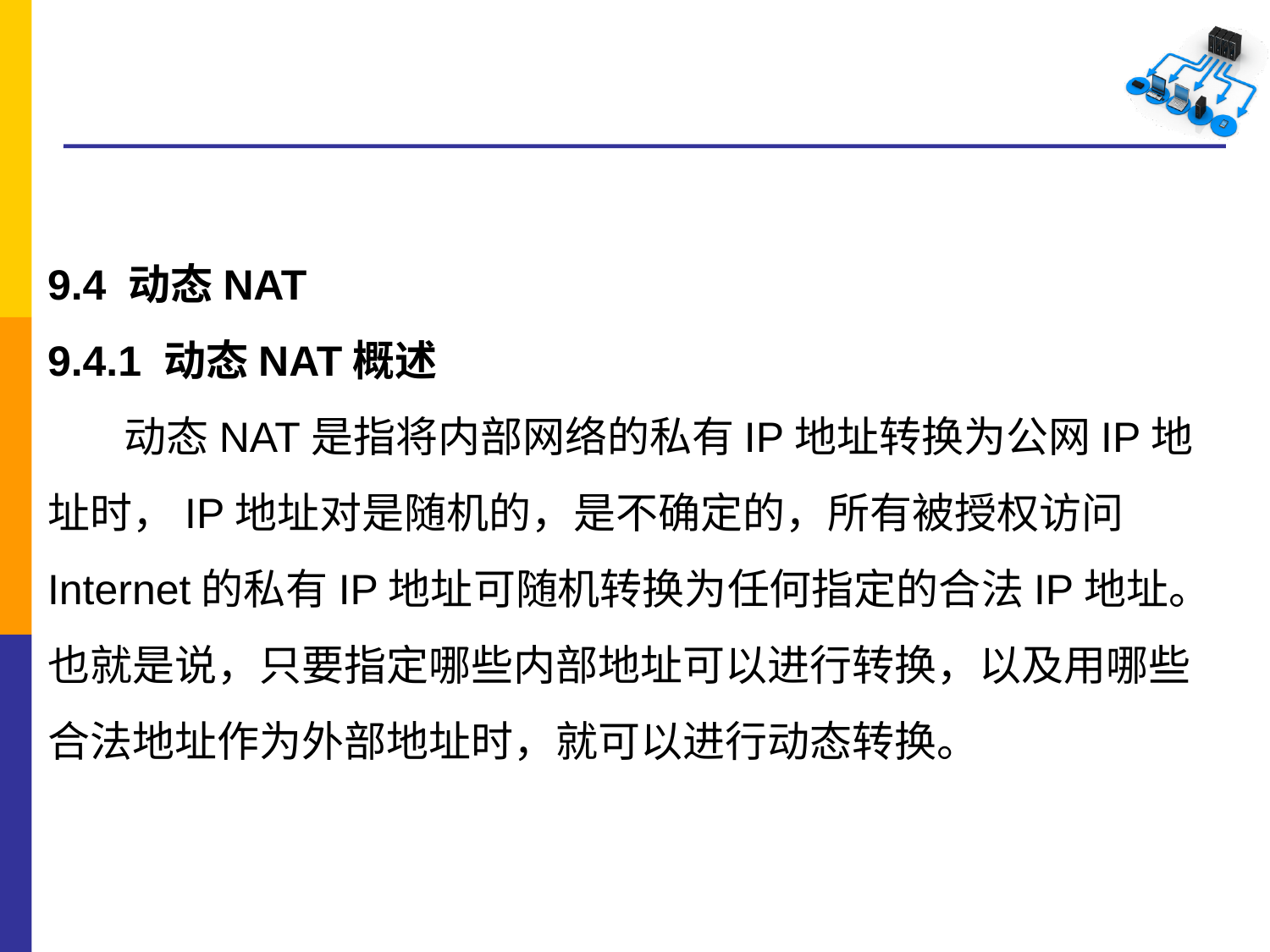

9.4 动态NAT
9.4.1 动态NAT概述
       动态NAT是指将内部网络的私有IP地址转换为公网IP地址时，IP地址对是随机的，是不确定的，所有被授权访问Internet的私有IP地址可随机转换为任何指定的合法IP地址。也就是说，只要指定哪些内部地址可以进行转换，以及用哪些合法地址作为外部地址时，就可以进行动态转换。